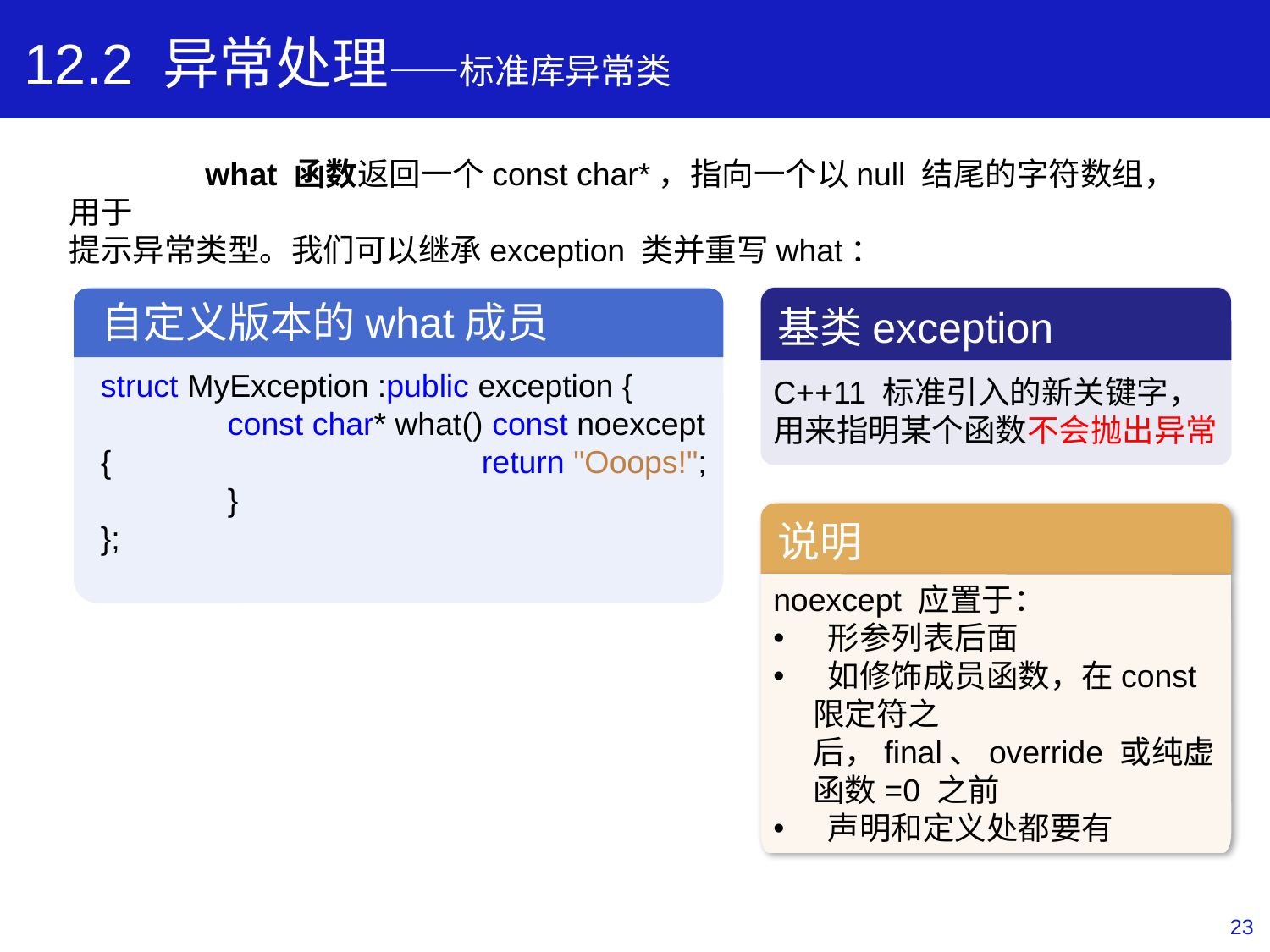

12.2 异常处理——标准库异常类
	 what 函数返回一个const char*，指向一个以null 结尾的字符数组，用于
提示异常类型。我们可以继承exception 类并重写what：

基类exception

自定义版本的what成员
struct MyException :public exception {
	const char* what() const noexcept { 			return "Ooops!";
	}
};
C++11 标准引入的新关键字，用来指明某个函数不会抛出异常
说明
noexcept 应置于：
 形参列表后面
 如修饰成员函数，在const 限定符之后，final、override 或纯虚函数=0 之前
 声明和定义处都要有
23